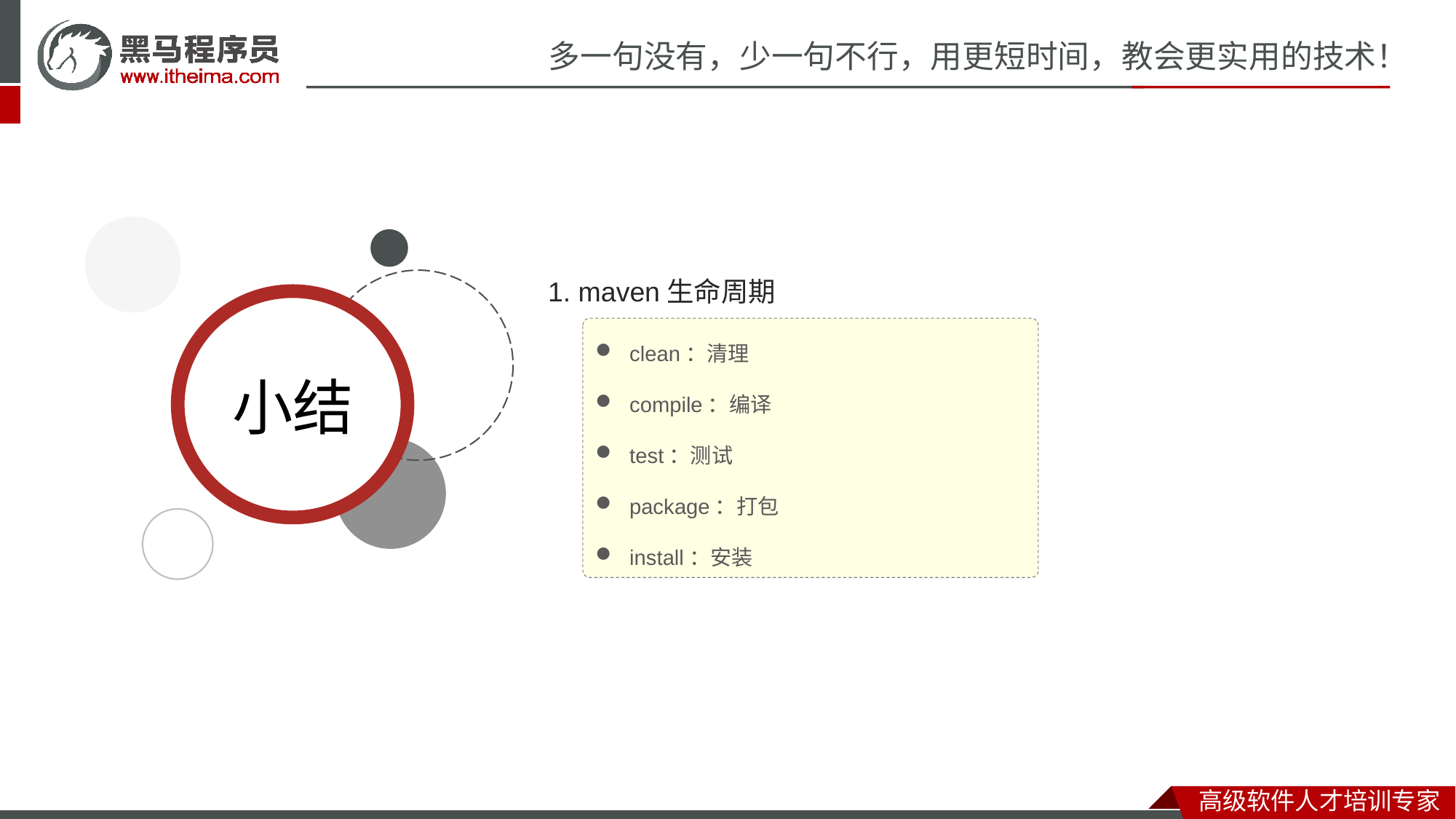

1. maven生命周期
clean：清理
compile：编译
test：测试
package：打包
install：安装